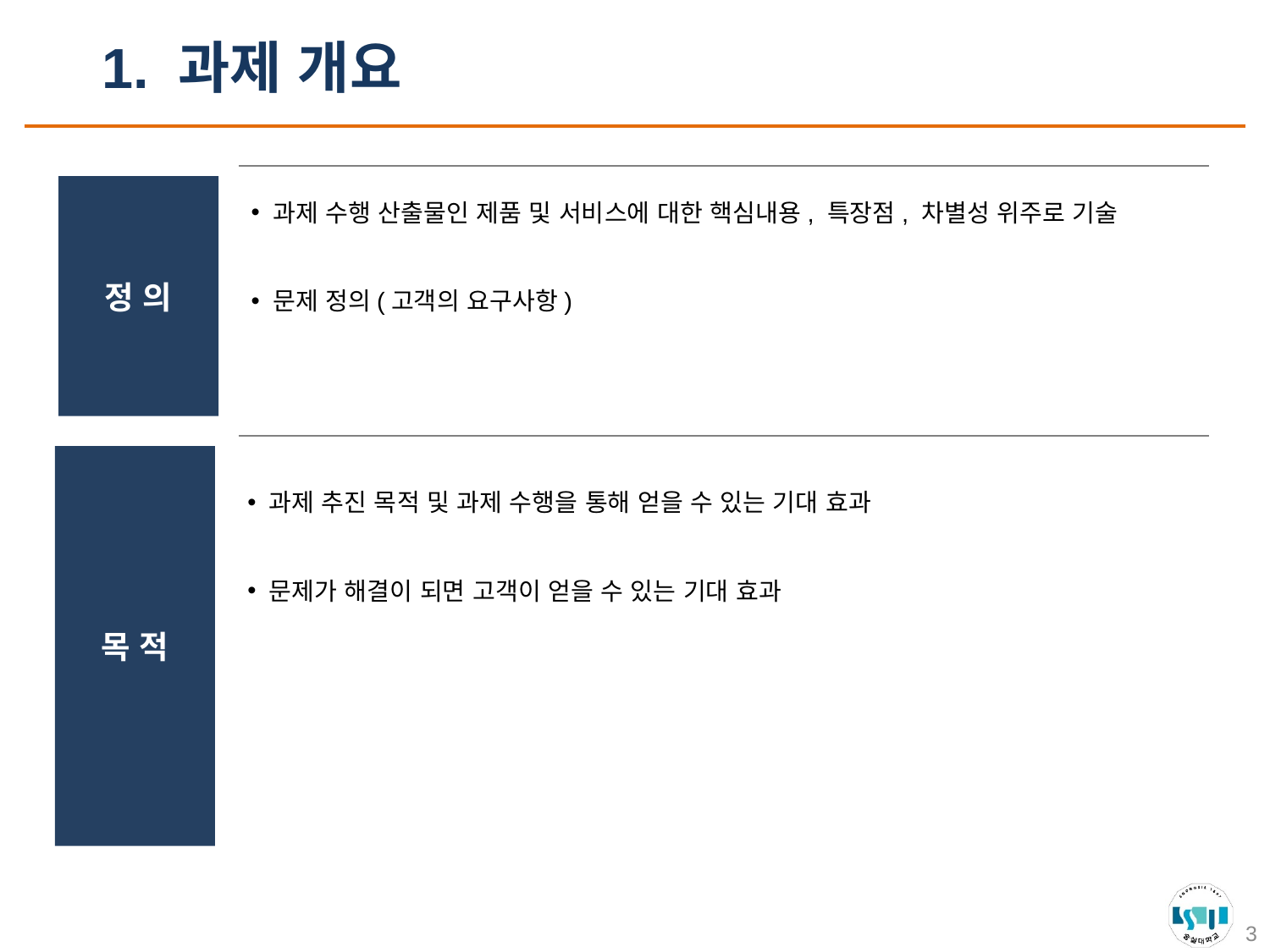

1. 과제 개요
정 의
 과제 수행 산출물인 제품 및 서비스에 대한 핵심내용, 특장점, 차별성 위주로 기술

 문제 정의(고객의 요구사항)
목 적
 과제 추진 목적 및 과제 수행을 통해 얻을 수 있는 기대 효과

 문제가 해결이 되면 고객이 얻을 수 있는 기대 효과
3